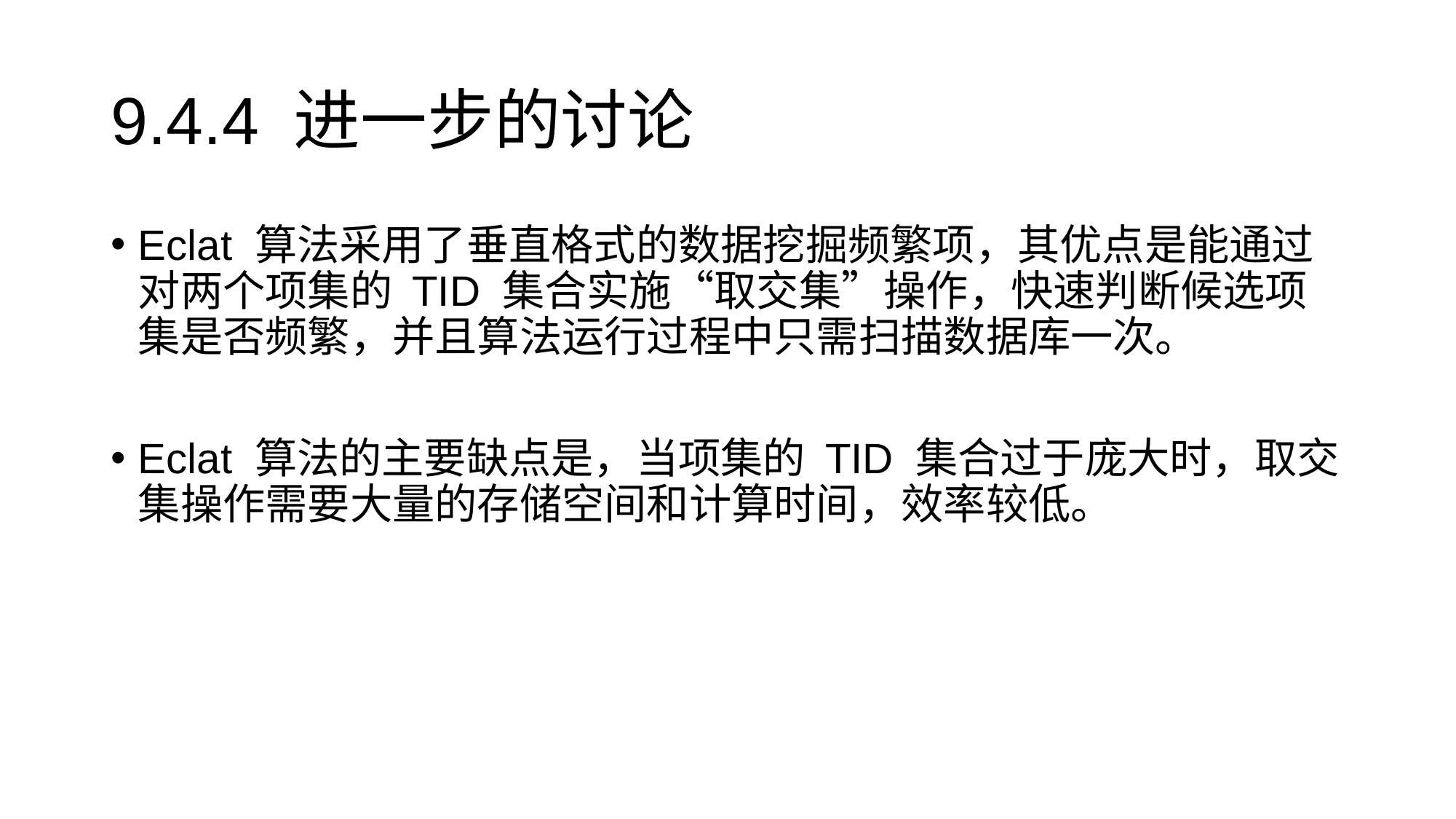

# 9.4.4 进一步的讨论
Eclat 算法采用了垂直格式的数据挖掘频繁项，其优点是能通过对两个项集的 TID 集合实施“取交集”操作，快速判断候选项集是否频繁，并且算法运行过程中只需扫描数据库一次。

Eclat 算法的主要缺点是，当项集的 TID 集合过于庞大时，取交集操作需要大量的存储空间和计算时间，效率较低。